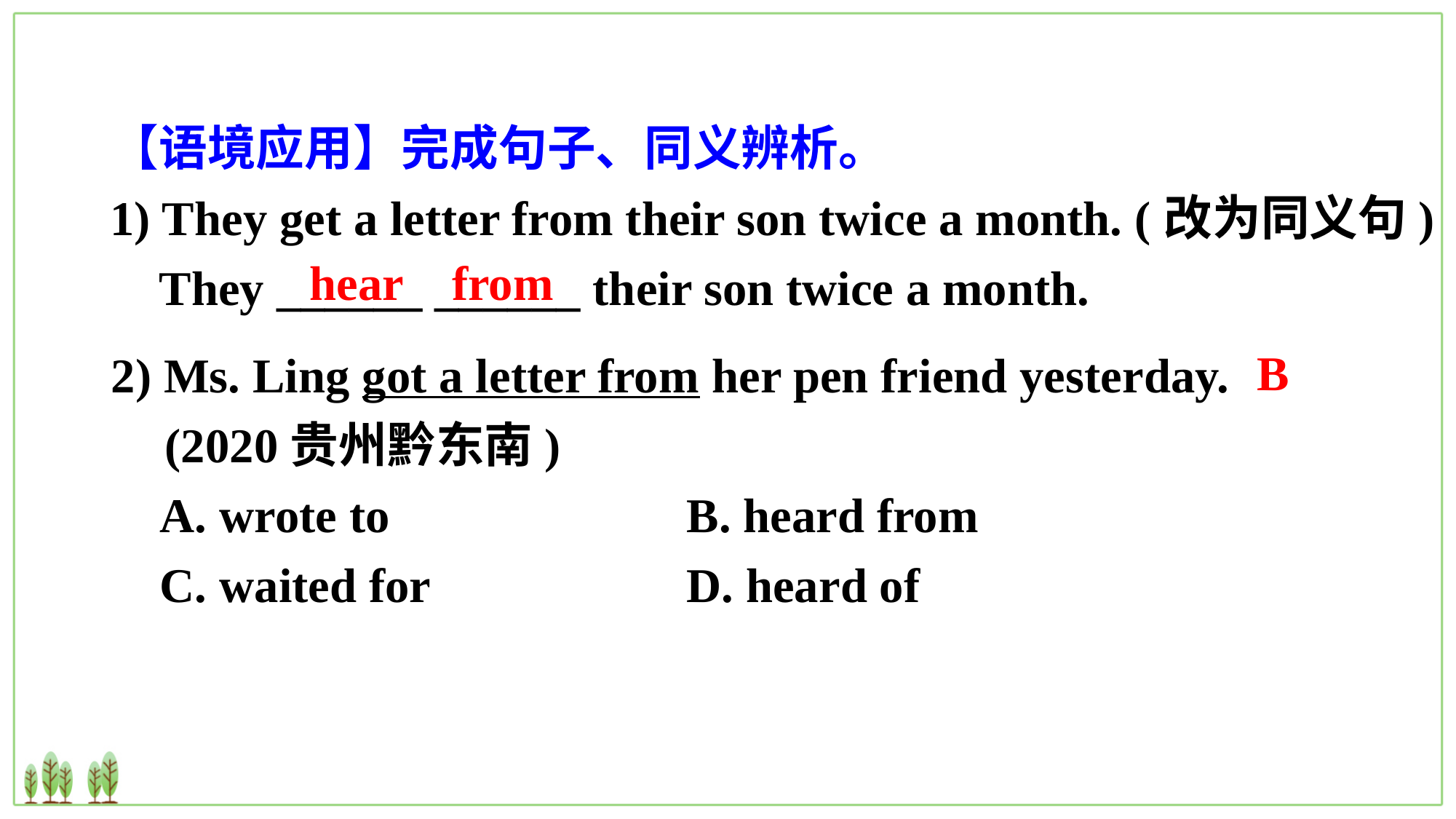

【语境应用】完成句子、同义辨析。
1) They get a letter from their son twice a month. (改为同义句)
    They ______ ______ their son twice a month.
hear    from
2) Ms. Ling got a letter from her pen friend yesterday. (2020贵州黔东南)
    A. wrote to		       B. heard from
    C. waited for		       D. heard of
B